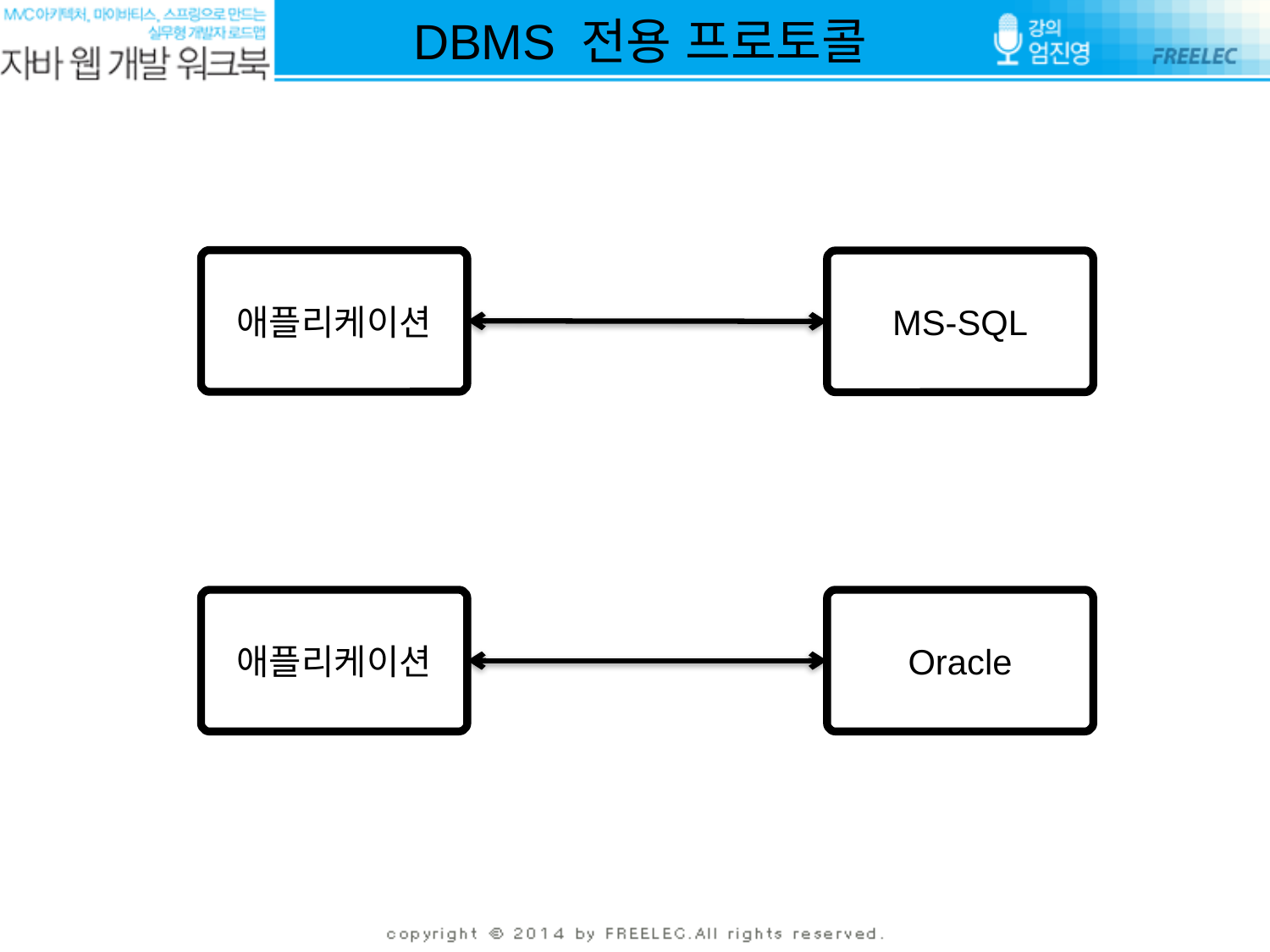

DBMS 전용 프로토콜
애플리케이션
MS-SQL
애플리케이션
Oracle